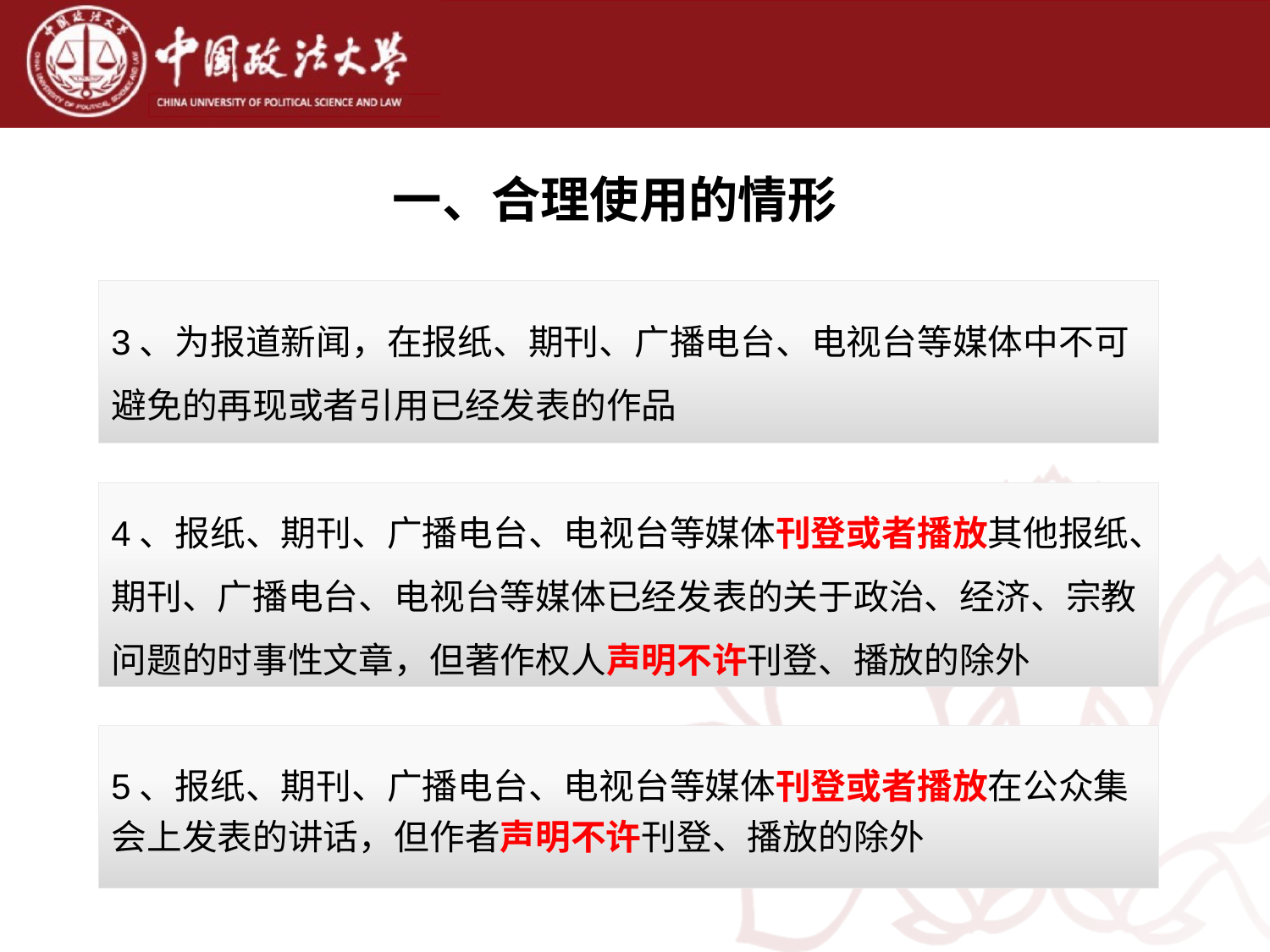

一、合理使用的情形
3、为报道新闻，在报纸、期刊、广播电台、电视台等媒体中不可避免的再现或者引用已经发表的作品
4、报纸、期刊、广播电台、电视台等媒体刊登或者播放其他报纸、期刊、广播电台、电视台等媒体已经发表的关于政治、经济、宗教问题的时事性文章，但著作权人声明不许刊登、播放的除外
5、报纸、期刊、广播电台、电视台等媒体刊登或者播放在公众集会上发表的讲话，但作者声明不许刊登、播放的除外